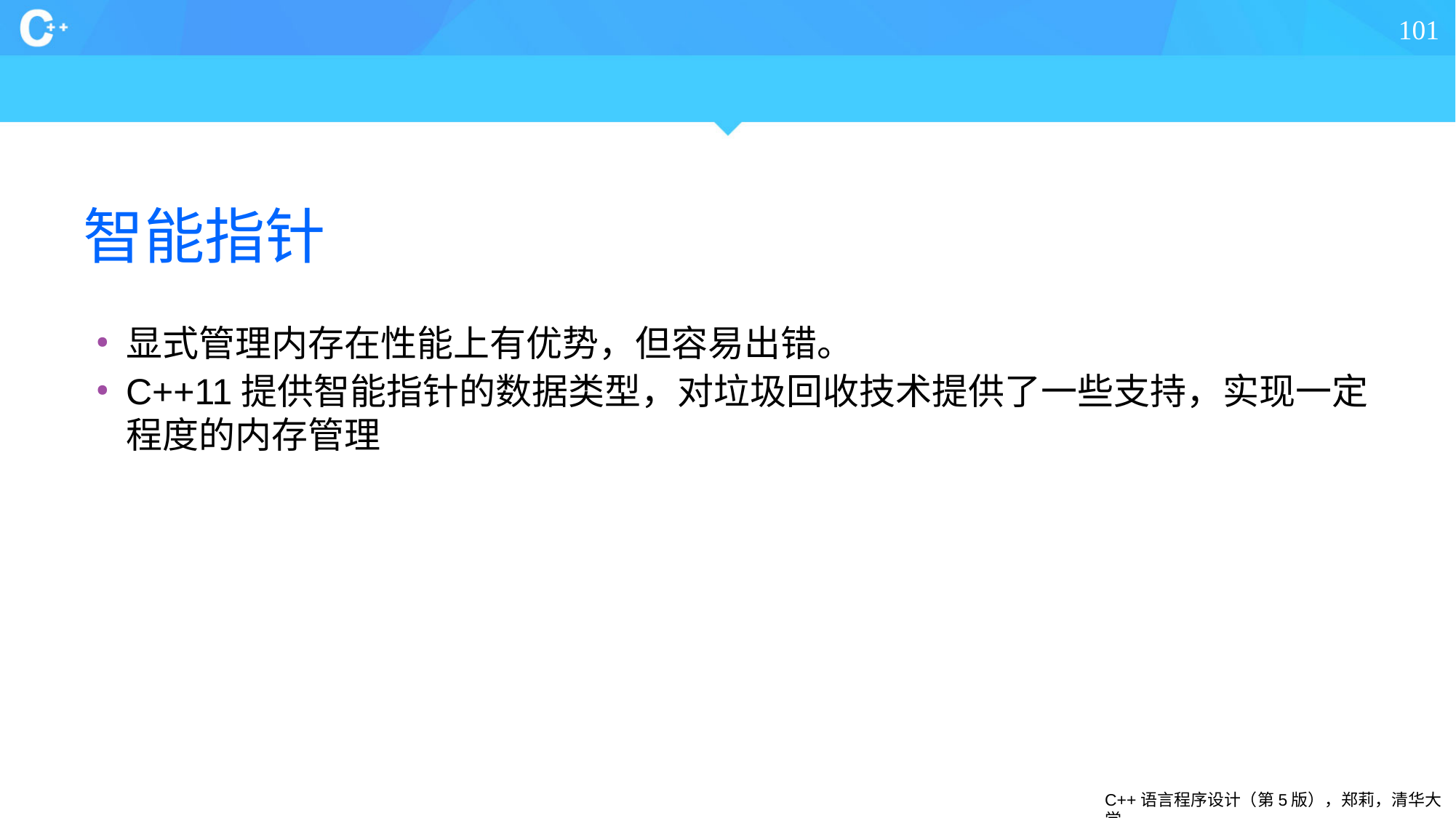

101
# 智能指针
显式管理内存在性能上有优势，但容易出错。
C++11提供智能指针的数据类型，对垃圾回收技术提供了一些支持，实现一定程度的内存管理